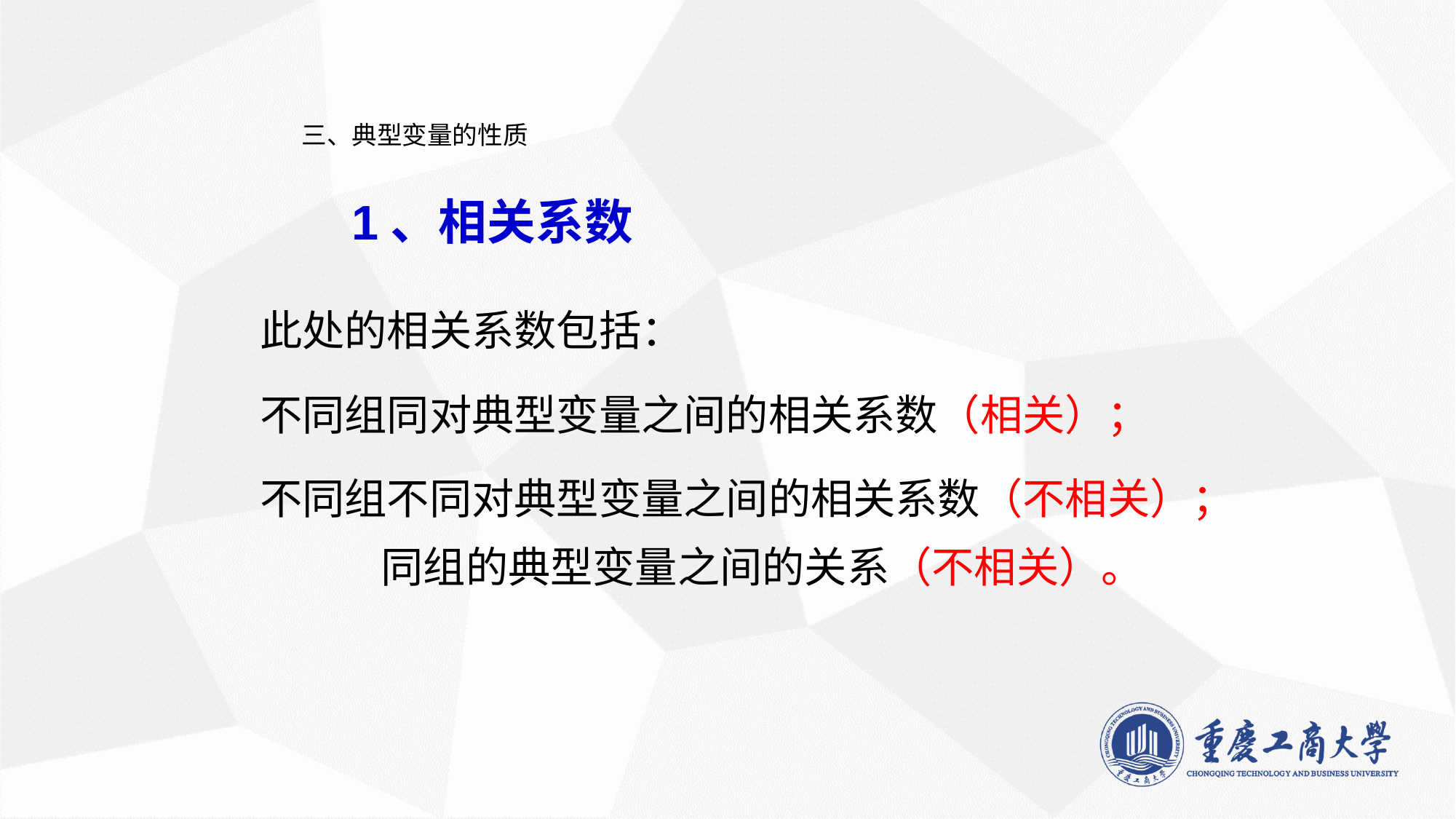

# 三、典型变量的性质
1、相关系数
      此处的相关系数包括：
      不同组同对典型变量之间的相关系数（相关）；
      不同组不同对典型变量之间的相关系数（不相关）；                    同组的典型变量之间的关系（不相关）。